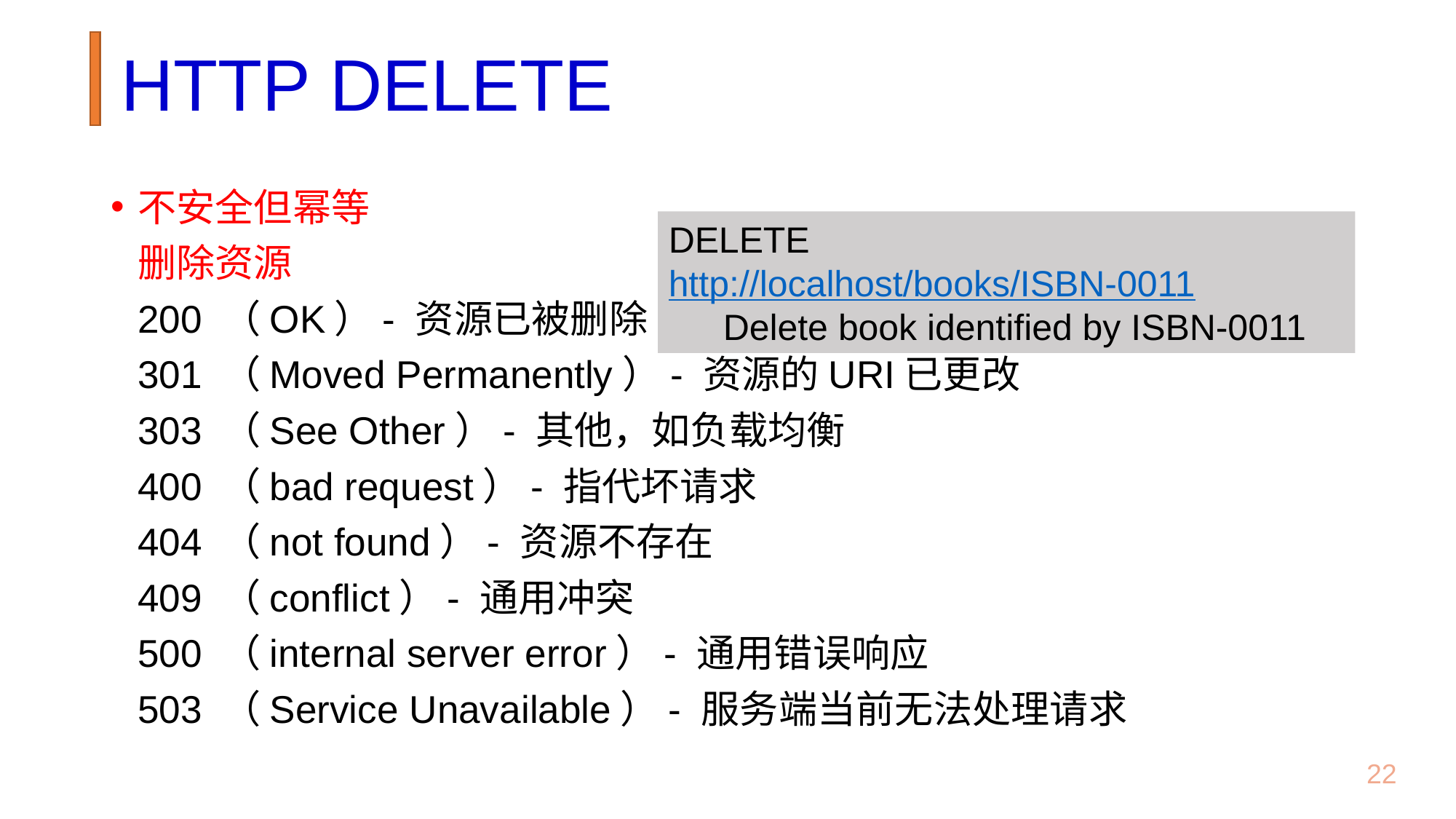

# HTTP DELETE
不安全但幂等
删除资源
200 （OK）- 资源已被删除
301 （Moved Permanently）- 资源的URI已更改
303 （See Other）- 其他，如负载均衡
400 （bad request）- 指代坏请求
404 （not found）- 资源不存在
409 （conflict）- 通用冲突
500 （internal server error）- 通用错误响应
503 （Service Unavailable）- 服务端当前无法处理请求
DELETE http://localhost/books/ISBN-0011
Delete book identified by ISBN-0011
22